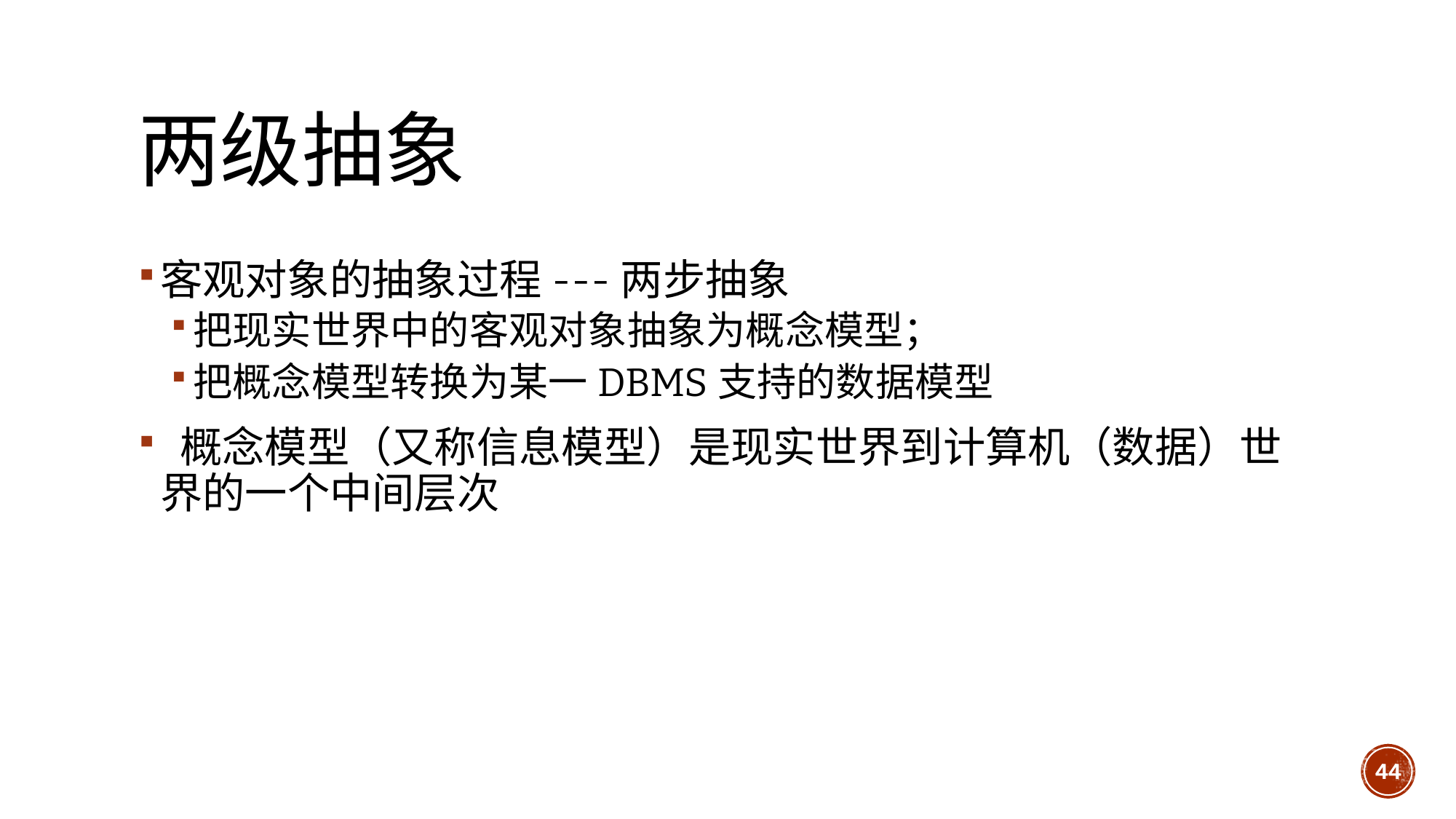

# 两级抽象
客观对象的抽象过程---两步抽象
把现实世界中的客观对象抽象为概念模型；
把概念模型转换为某一DBMS支持的数据模型
 概念模型（又称信息模型）是现实世界到计算机（数据）世界的一个中间层次

44